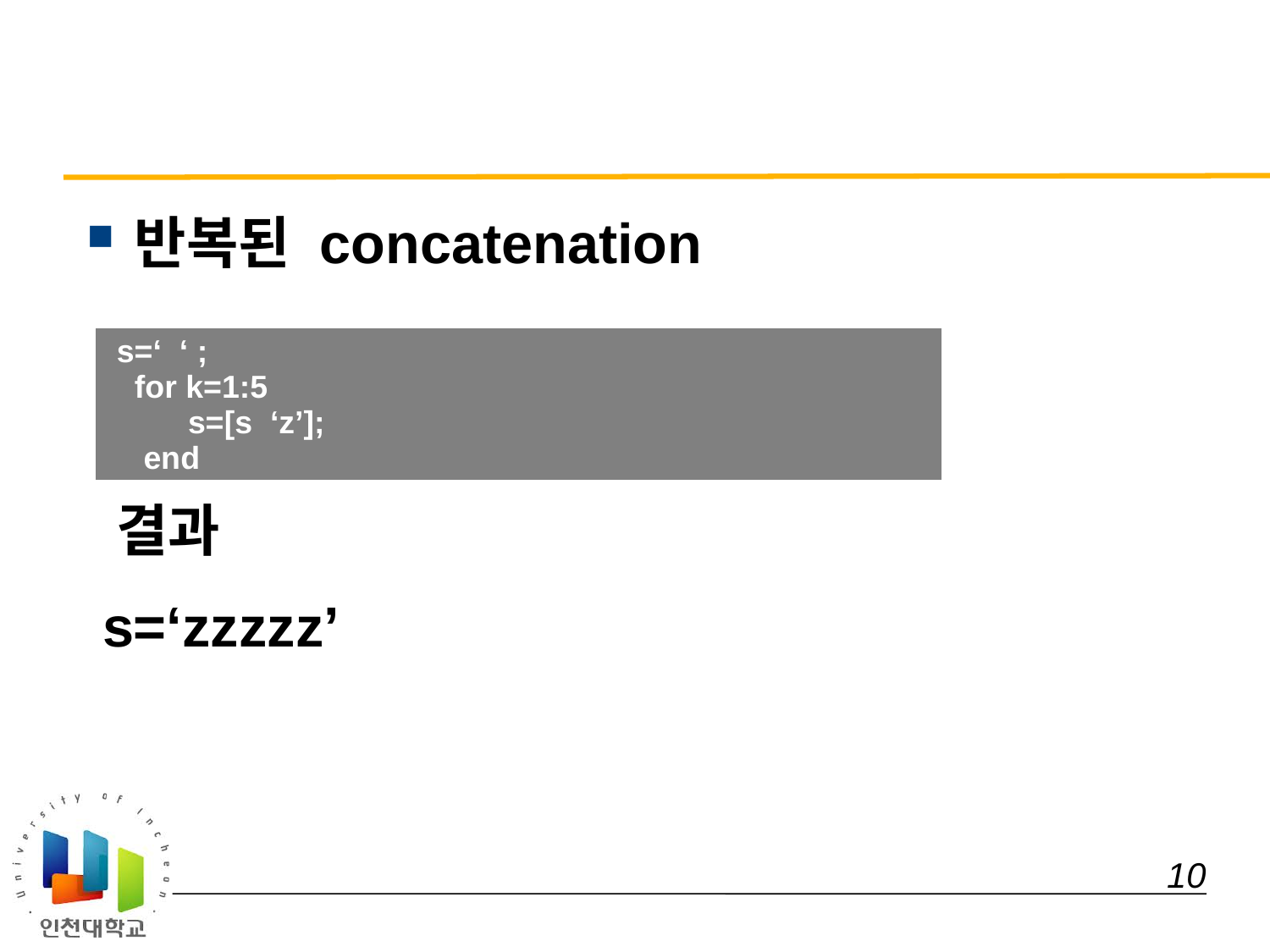

#
반복된 concatenation

 결과
 s=‘zzzzz’
| s=‘ ‘ ; for k=1:5 s=[s ‘z’]; end |
| --- |
 10